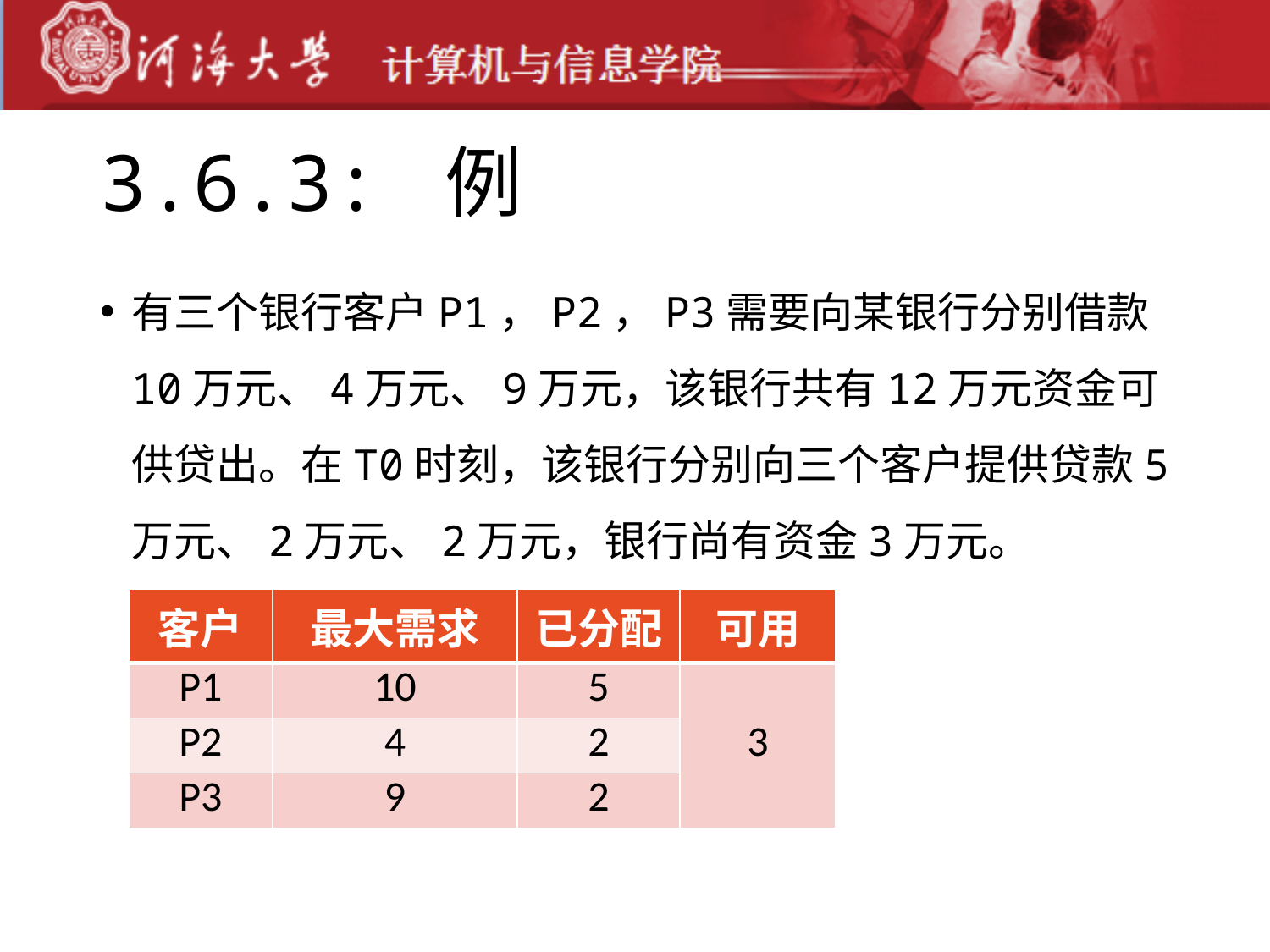

# 3.6.3: 例
有三个银行客户P1，P2，P3需要向某银行分别借款10万元、4万元、9万元，该银行共有12万元资金可供贷出。在T0时刻，该银行分别向三个客户提供贷款5万元、2万元、2万元，银行尚有资金3万元。

| 客户 | 最大需求 | 已分配 | 可用 |
| --- | --- | --- | --- |
| P1 | 10 | 5 | 3 |
| P2 | 4 | 2 |  |
| P3 | 9 | 2 |  |